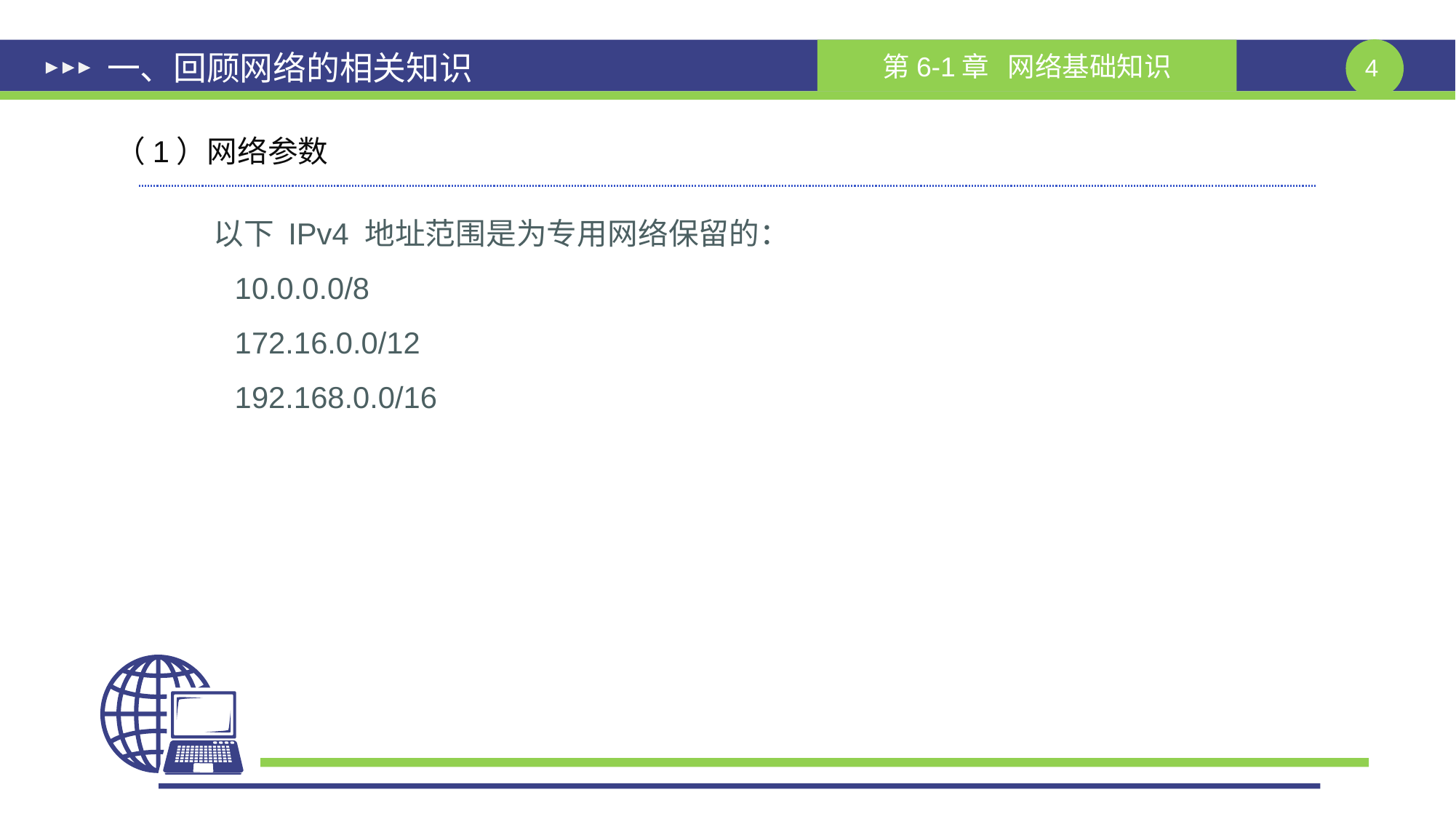

# 一、回顾网络的相关知识
（1）网络参数

  以下 IPv4 地址范围是为专用网络保留的：
     10.0.0.0/8
     172.16.0.0/12
     192.168.0.0/16